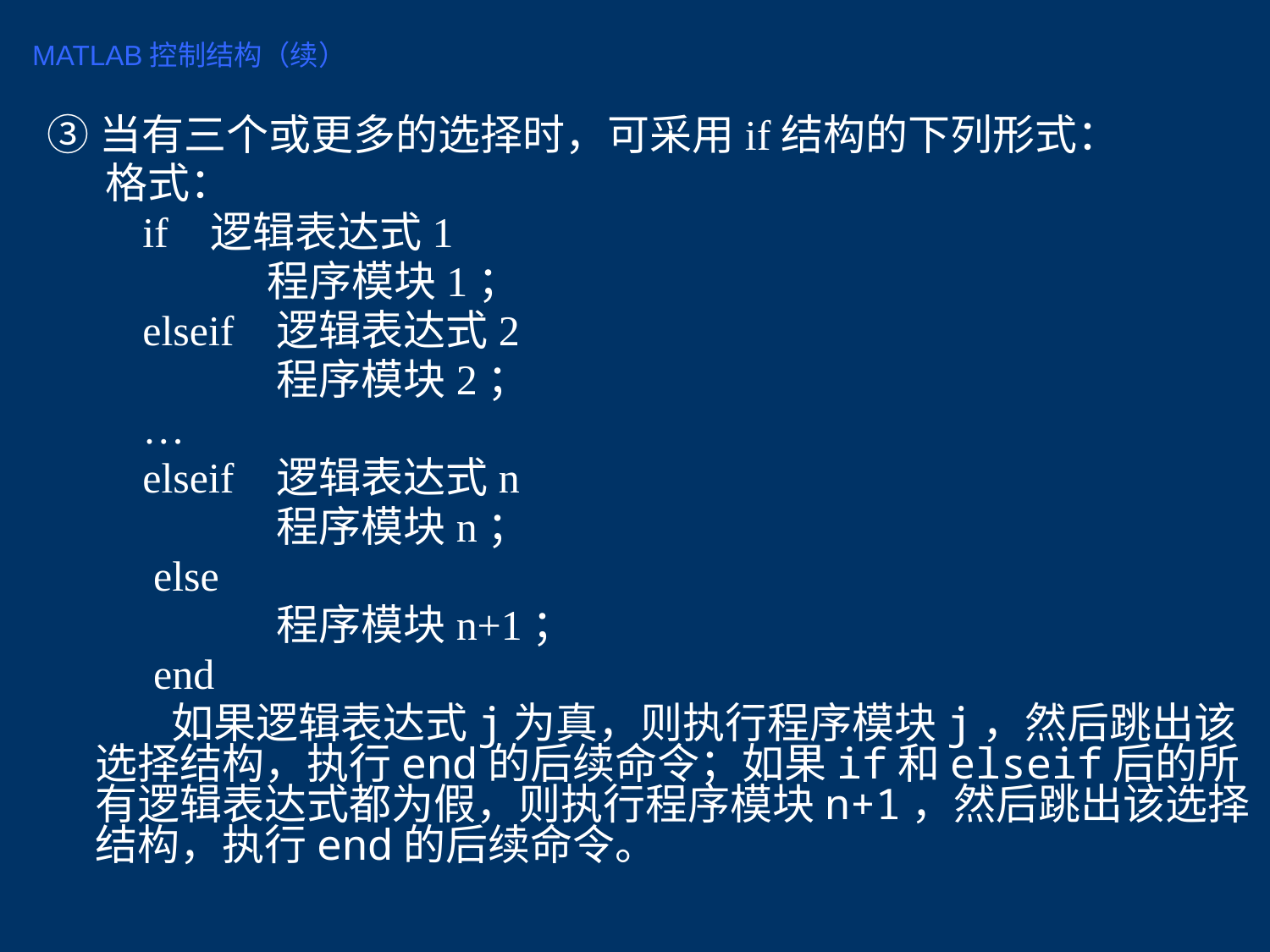

MATLAB控制结构（续）
③当有三个或更多的选择时，可采用if结构的下列形式：
     格式：
         if   逻辑表达式1
                      程序模块1；
         elseif   逻辑表达式2
                       程序模块2；
         …
         elseif   逻辑表达式n
                       程序模块n；
          else
                       程序模块n+1；
          end
            如果逻辑表达式j为真，则执行程序模块j，然后跳出该选择结构，执行end的后续命令；如果if和elseif后的所有逻辑表达式都为假，则执行程序模块n+1，然后跳出该选择结构，执行end的后续命令。